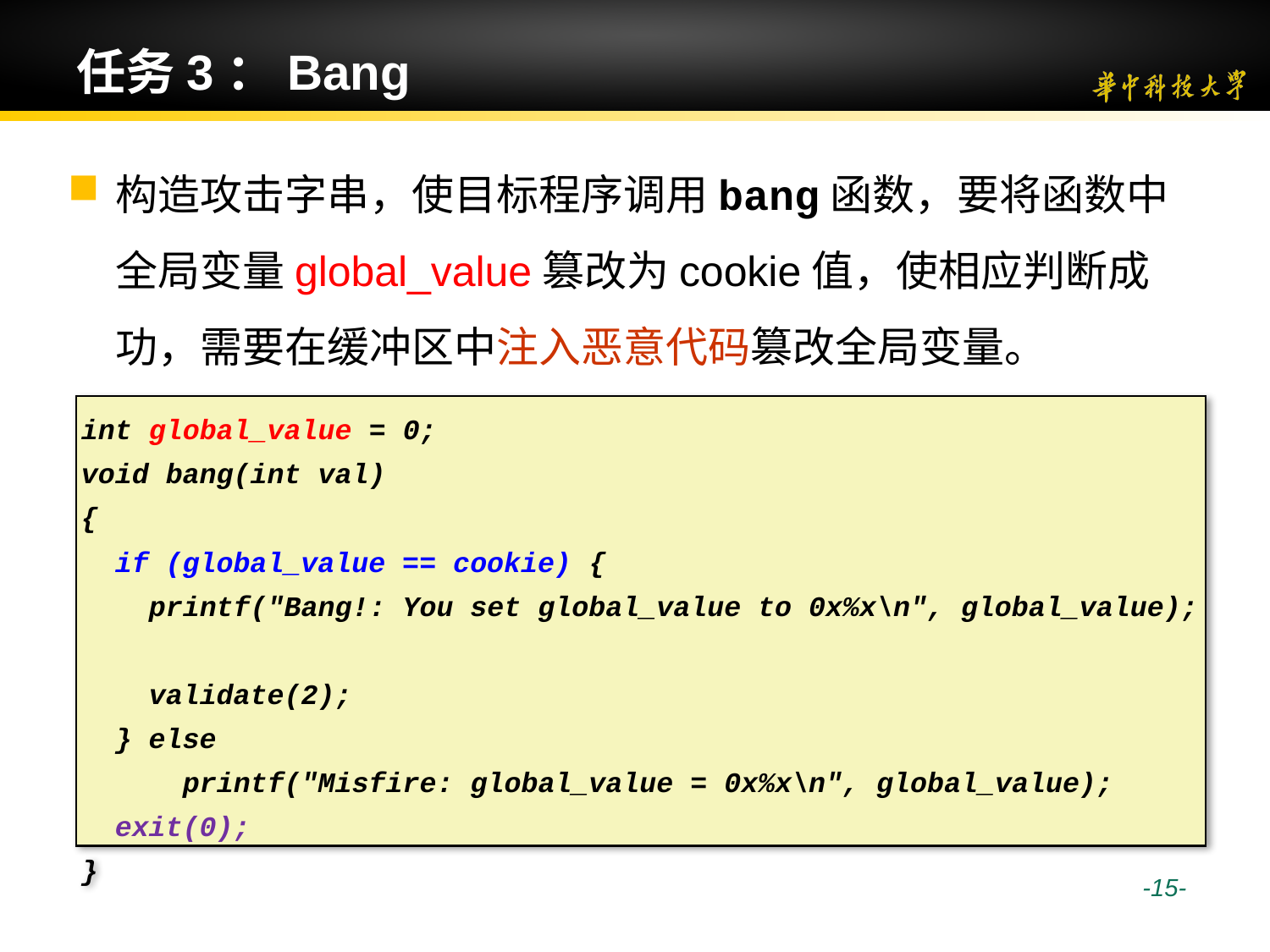

# 任务3：Bang
构造攻击字串，使目标程序调用bang函数，要将函数中全局变量global_value篡改为cookie值，使相应判断成功，需要在缓冲区中注入恶意代码篡改全局变量。

int global_value = 0;
void bang(int val)
{
  if (global_value == cookie) {
    printf("Bang!: You set global_value to 0x%x\n", global_value);
    validate(2);
  } else
      printf("Misfire: global_value = 0x%x\n", global_value);
  exit(0);
}
 -15-